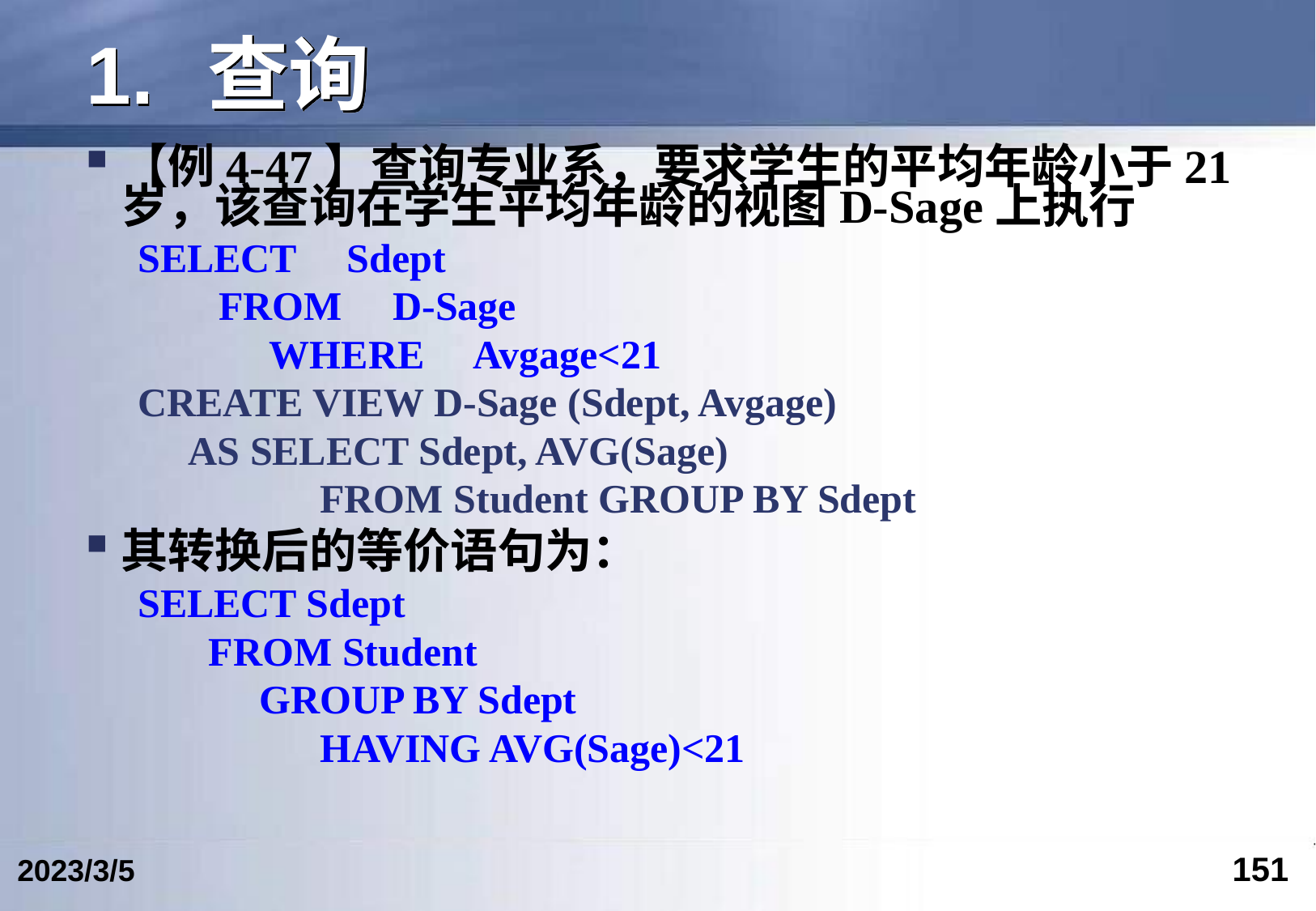

# 1.	查询
【例4-47】查询专业系，要求学生的平均年龄小于21岁，该查询在学生平均年龄的视图D-Sage上执行
SELECT     Sdept
        FROM     D-Sage
             WHERE     Avgage<21
CREATE VIEW D-Sage (Sdept, Avgage)
     AS SELECT Sdept, AVG(Sage)
                  FROM Student GROUP BY Sdept
其转换后的等价语句为：
SELECT Sdept
       FROM Student
            GROUP BY Sdept
                  HAVING AVG(Sage)<21
151
2023/3/5